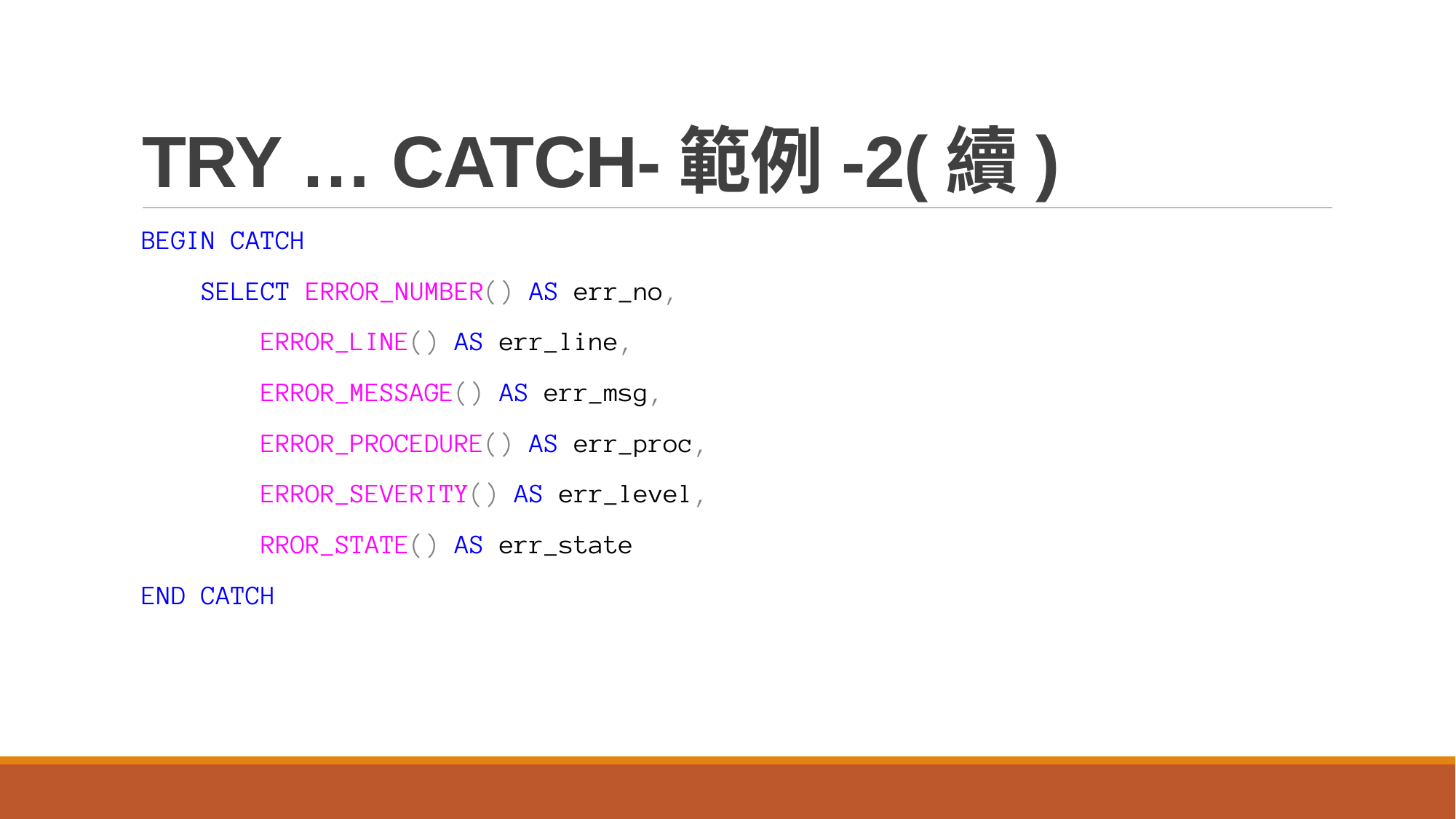

# TRY … CATCH-範例-2(續)
BEGIN CATCH
    SELECT ERROR_NUMBER() AS err_no,
        ERROR_LINE() AS err_line,
        ERROR_MESSAGE() AS err_msg,
        ERROR_PROCEDURE() AS err_proc,
        ERROR_SEVERITY() AS err_level,
        RROR_STATE() AS err_state
END CATCH